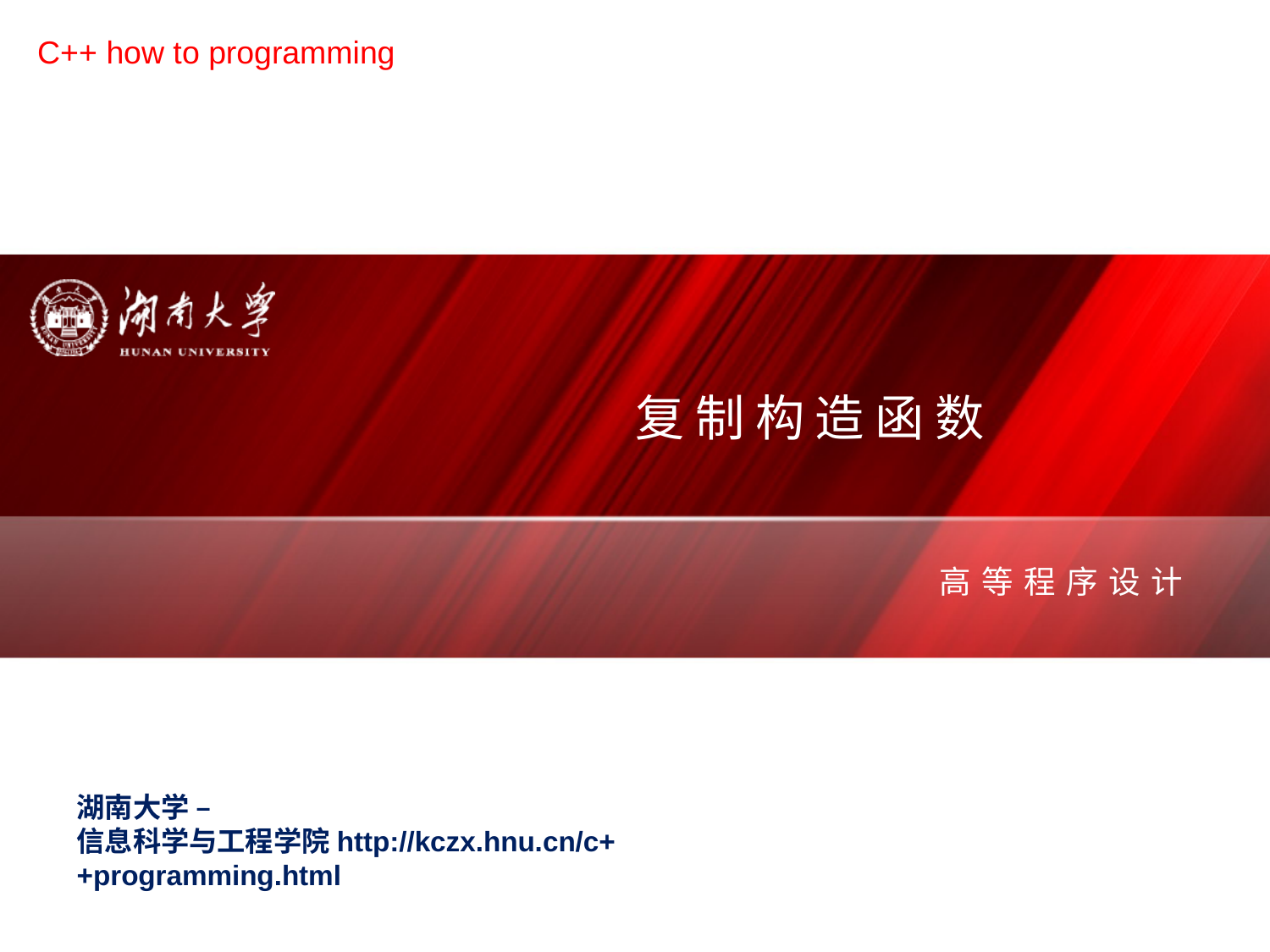

C++ how to programming
复制构造函数
高等程序设计
湖南大学 – 信息科学与工程学院http://kczx.hnu.cn/c++programming.html